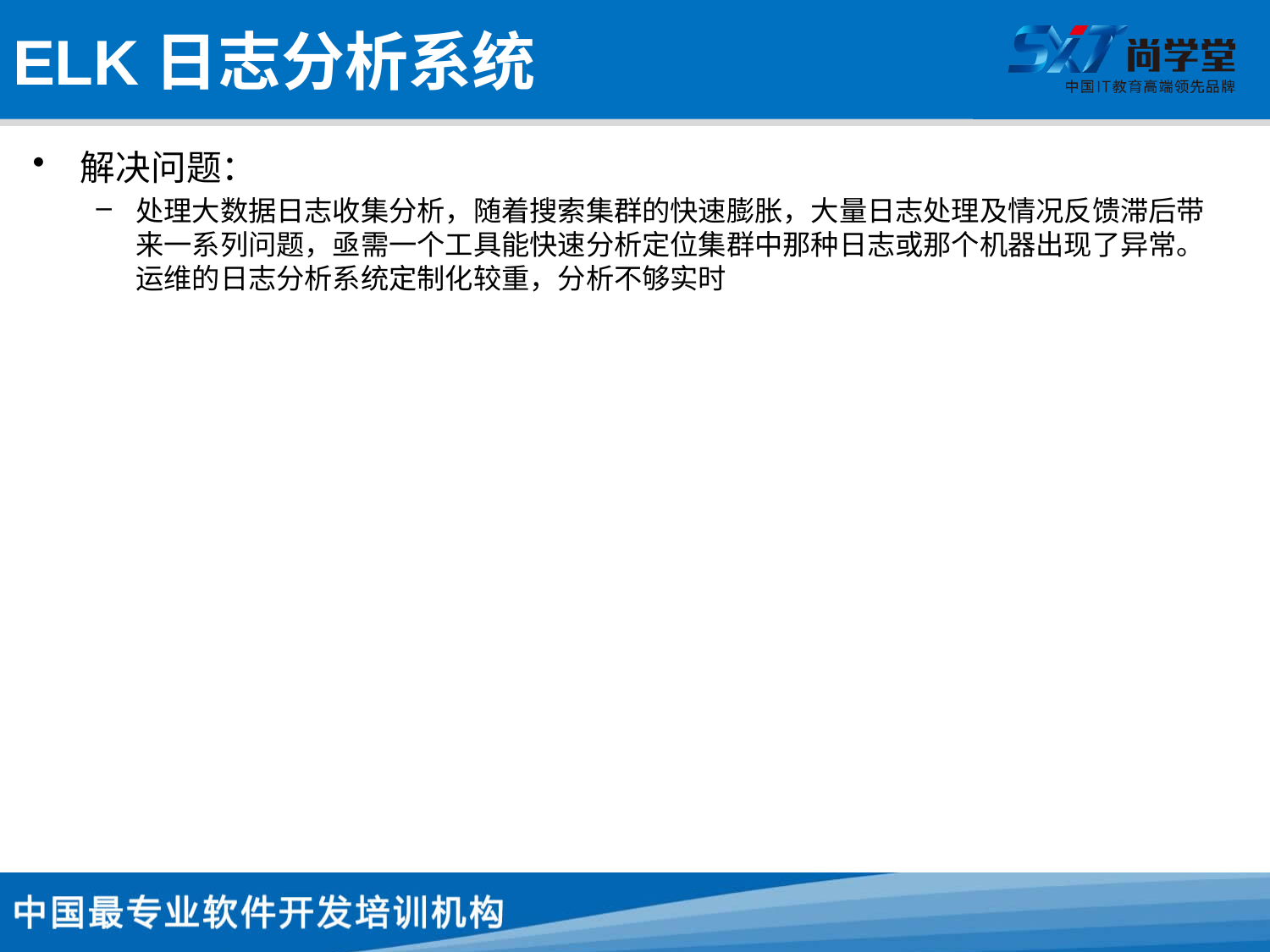

# ELK日志分析系统
解决问题：
处理大数据日志收集分析，随着搜索集群的快速膨胀，大量日志处理及情况反馈滞后带来一系列问题，亟需一个工具能快速分析定位集群中那种日志或那个机器出现了异常。运维的日志分析系统定制化较重，分析不够实时